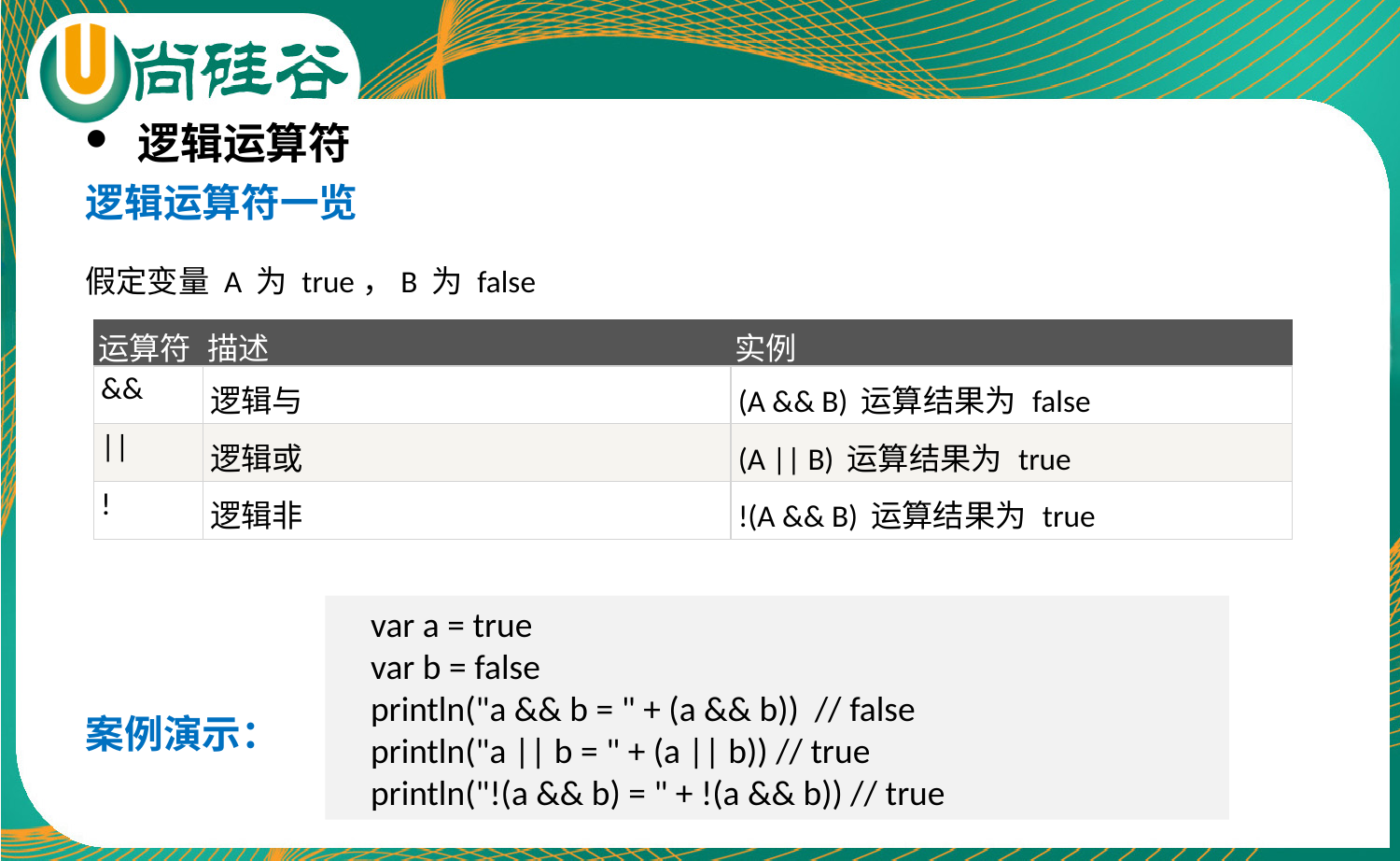

逻辑运算符
逻辑运算符一览

假定变量 A 为 true，B 为 false

案例演示：

| 运算符 | 描述 | 实例 |
| --- | --- | --- |
| && | 逻辑与 | (A && B) 运算结果为 false |
| || | 逻辑或 | (A || B) 运算结果为 true |
| ! | 逻辑非 | !(A && B) 运算结果为 true |
    var a = true
    var b = false
    println("a && b = " + (a && b))  // false
    println("a || b = " + (a || b)) // true
    println("!(a && b) = " + !(a && b)) // true